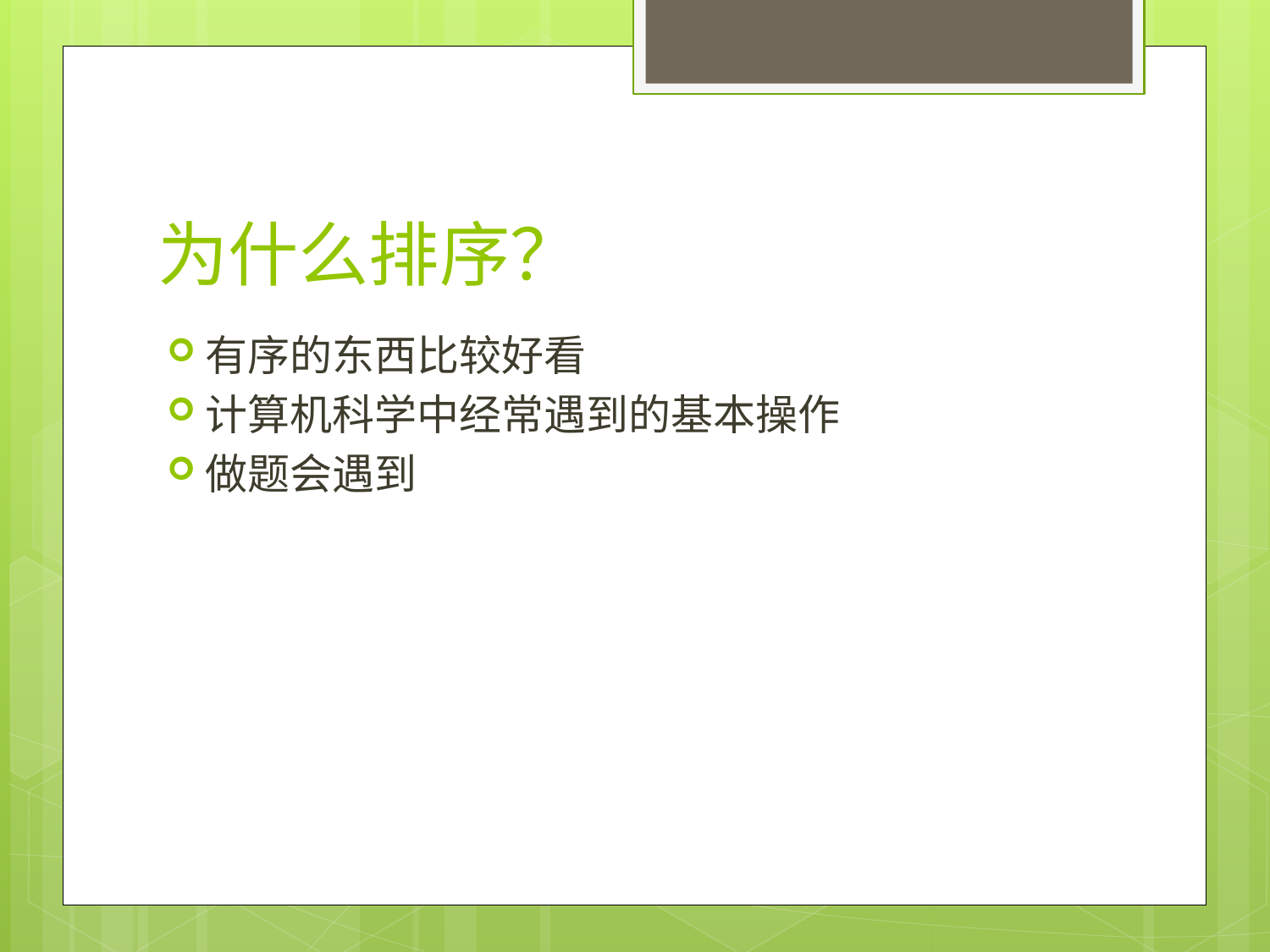

# 为什么排序？
有序的东西比较好看
计算机科学中经常遇到的基本操作
做题会遇到